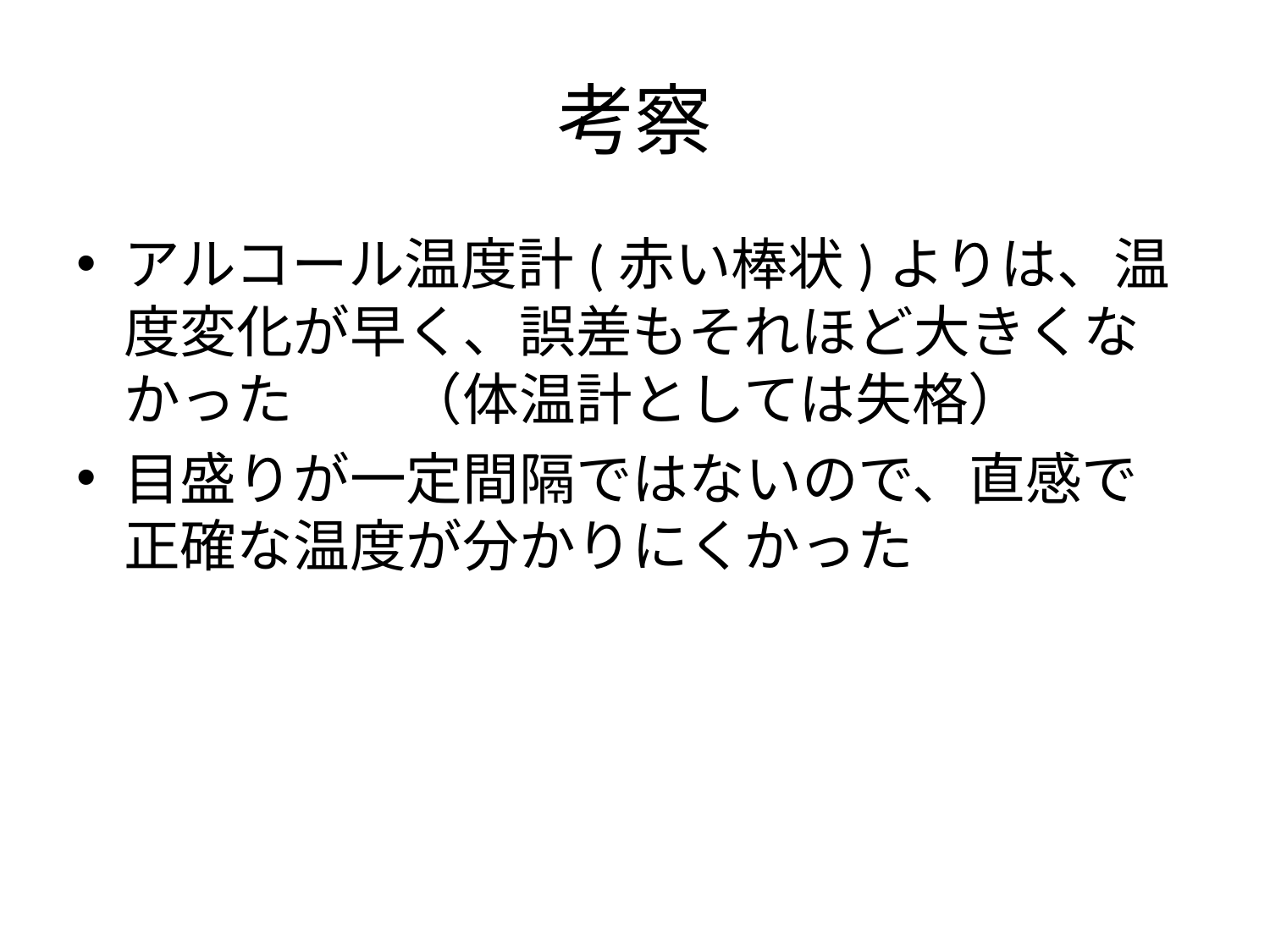

# 考察
アルコール温度計(赤い棒状)よりは、温度変化が早く、誤差もそれほど大きくなかった　　（体温計としては失格）
目盛りが一定間隔ではないので、直感で正確な温度が分かりにくかった